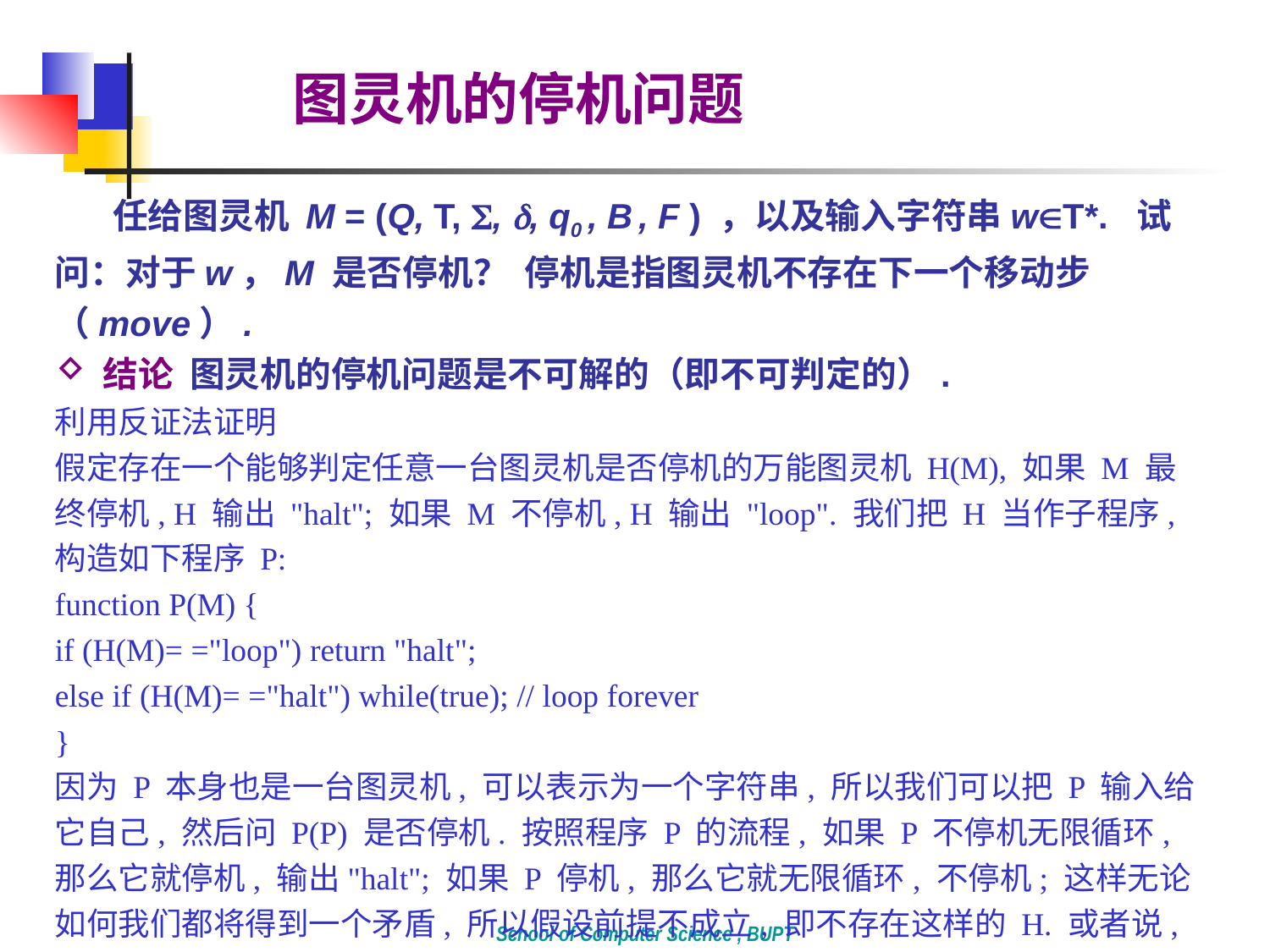

图灵机的停机问题
     任给图灵机 M = (Q, T, Σ, δ, q0 , B , F ) ，以及输入字符串w∈T*.  试问：对于w，M 是否停机？  停机是指图灵机不存在下一个移动步（move）.
 结论  图灵机的停机问题是不可解的（即不可判定的）.
利用反证法证明
假定存在一个能够判定任意一台图灵机是否停机的万能图灵机 H(M), 如果 M 最终停机, H 输出 "halt"; 如果 M 不停机, H 输出 "loop". 我们把 H 当作子程序, 构造如下程序 P:
function P(M) {
if (H(M)= ="loop") return "halt";
else if (H(M)= ="halt") while(true); // loop forever
}
因为 P 本身也是一台图灵机, 可以表示为一个字符串, 所以我们可以把 P 输入给它自己, 然后问 P(P) 是否停机. 按照程序 P 的流程, 如果 P 不停机无限循环, 那么它就停机, 输出"halt"; 如果 P 停机, 那么它就无限循环, 不停机; 这样无论如何我们都将得到一个矛盾, 所以假设前提不成立, 即不存在这样的 H. 或者说, 图灵机停机问题是不可判定的(undecidable).

School of Computer Science , BUPT
20